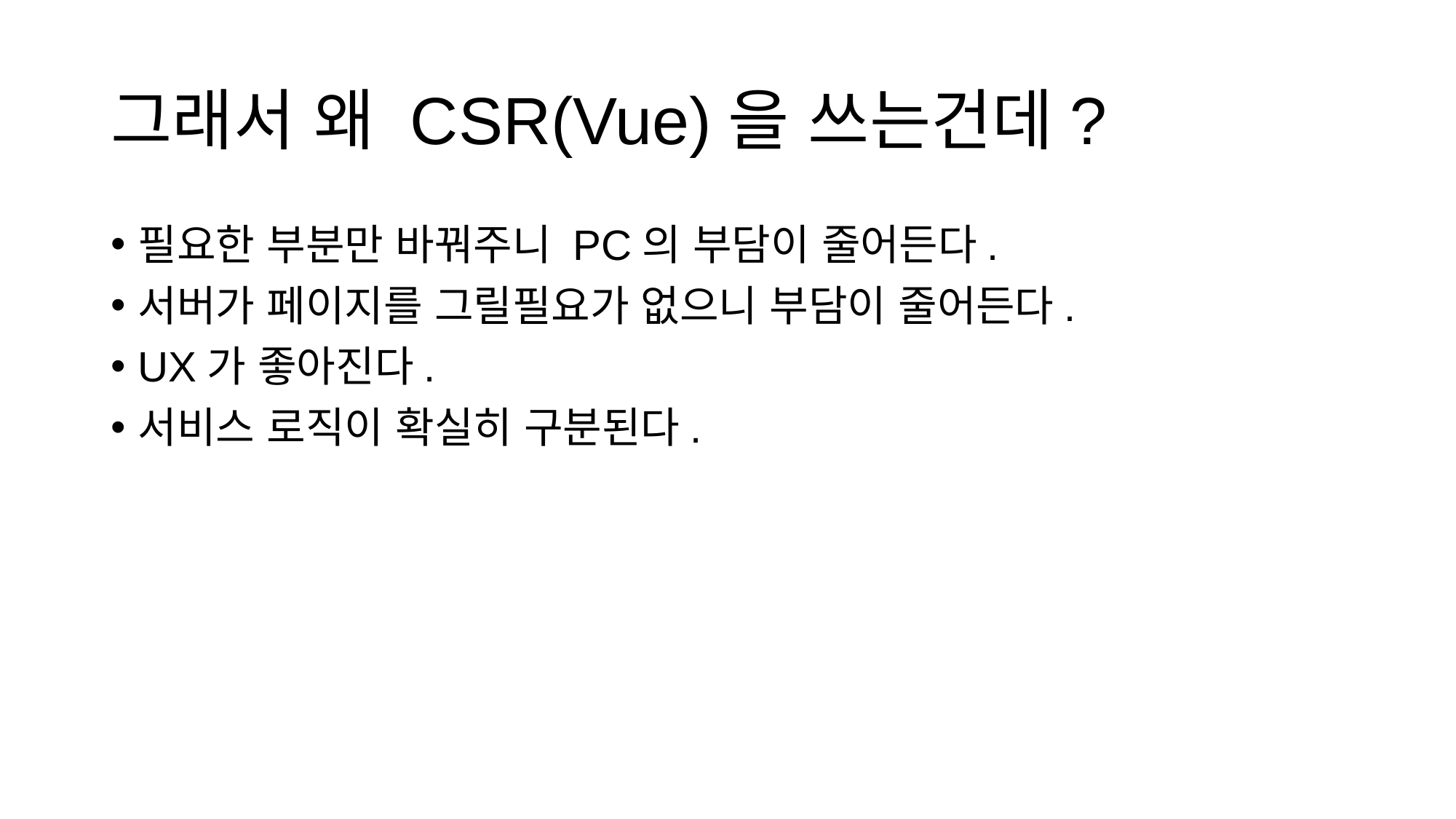

# 그래서 왜 CSR(Vue)을 쓰는건데?
필요한 부분만 바꿔주니 PC의 부담이 줄어든다.
서버가 페이지를 그릴필요가 없으니 부담이 줄어든다.
UX가 좋아진다.
서비스 로직이 확실히 구분된다.